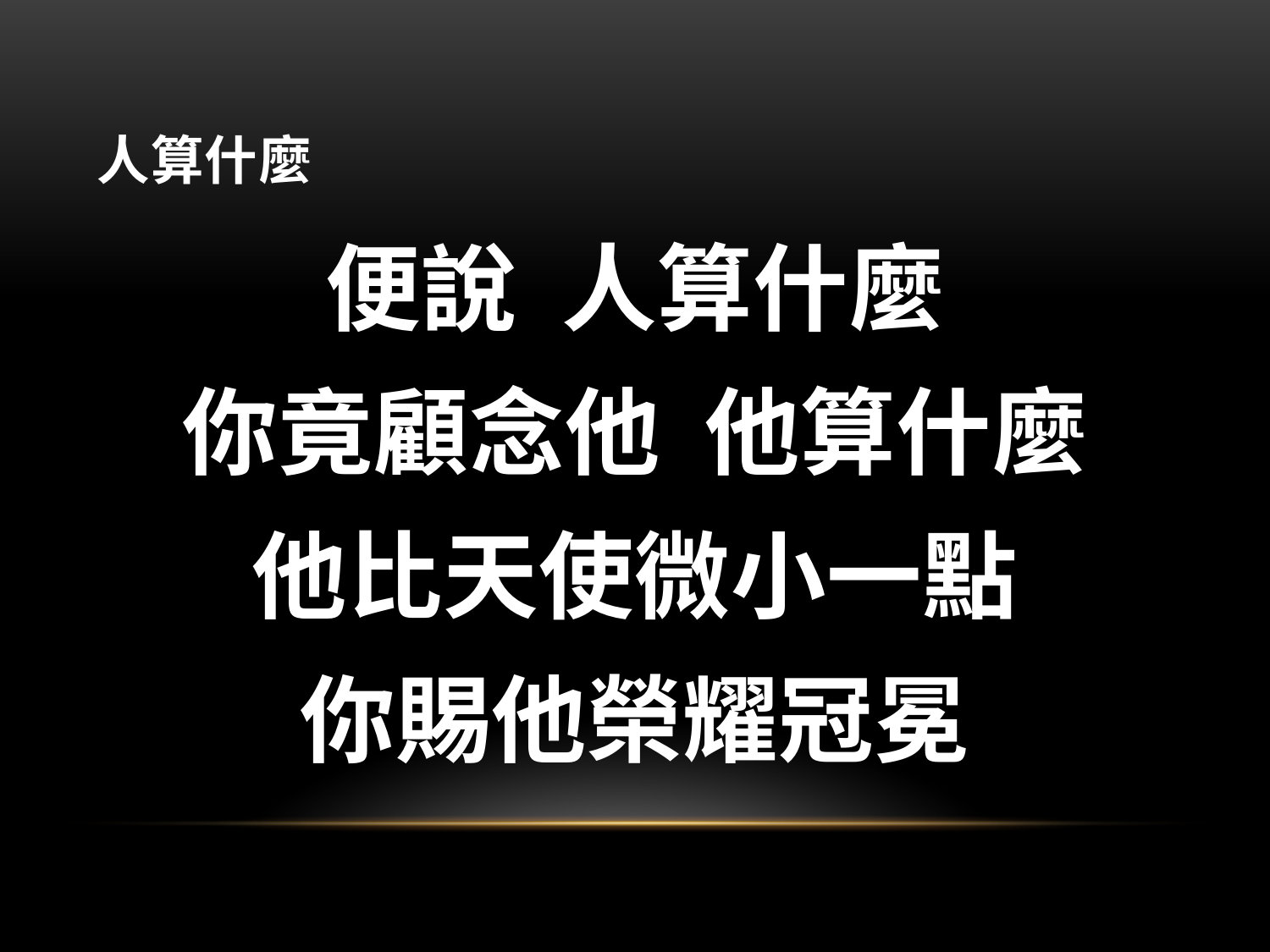

# 人算什麼
便說  人算什麼
你竟顧念他  他算什麼
他比天使微小一點
你賜他榮耀冠冕